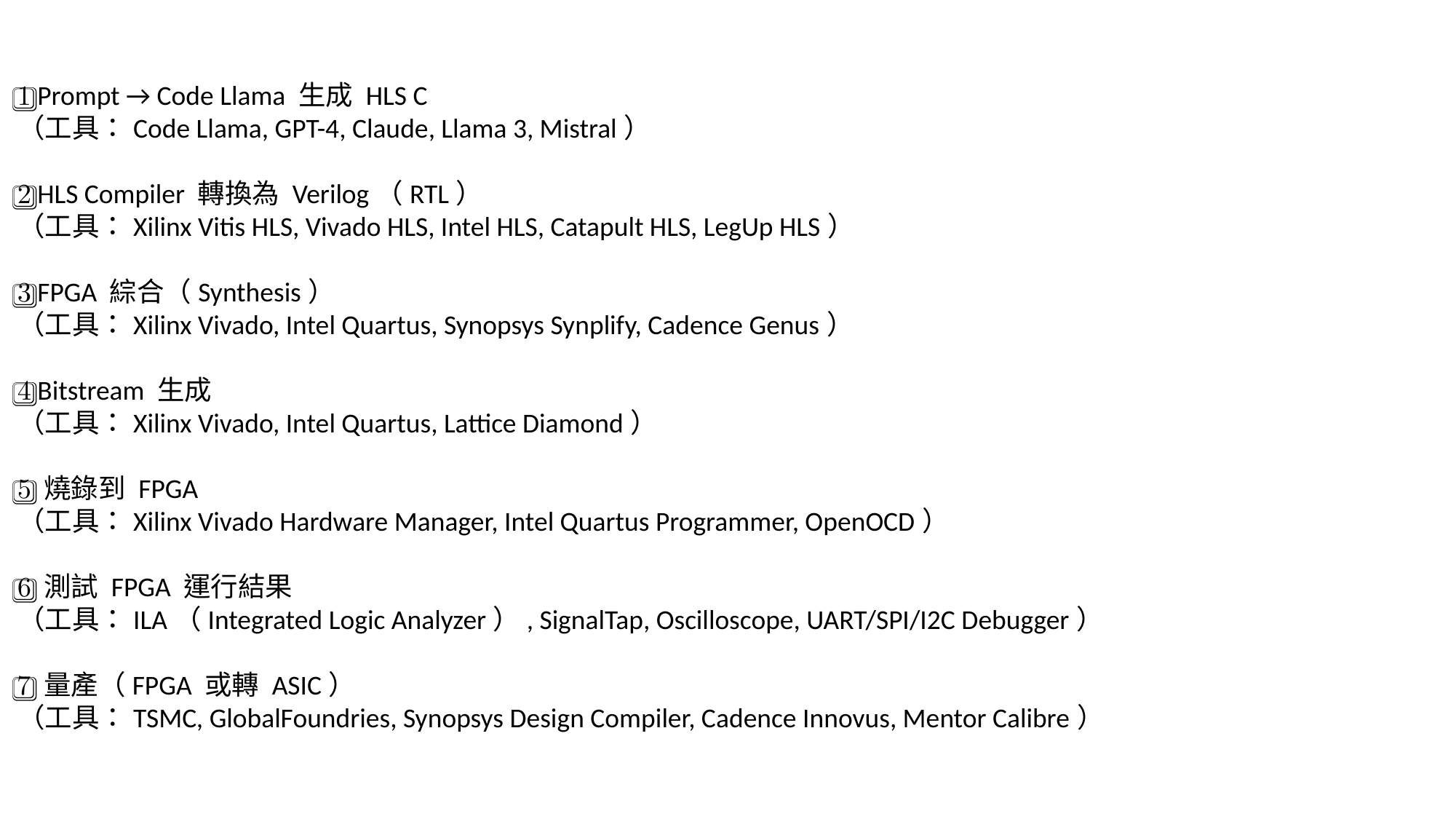

1️⃣ Prompt → Code Llama 生成 HLS C
（工具：Code Llama, GPT-4, Claude, Llama 3, Mistral）

2️⃣ HLS Compiler 轉換為 Verilog（RTL）
（工具：Xilinx Vitis HLS, Vivado HLS, Intel HLS, Catapult HLS, LegUp HLS）

3️⃣ FPGA 綜合（Synthesis）
（工具：Xilinx Vivado, Intel Quartus, Synopsys Synplify, Cadence Genus）

4️⃣ Bitstream 生成
（工具：Xilinx Vivado, Intel Quartus, Lattice Diamond）

5️⃣ 燒錄到 FPGA
（工具：Xilinx Vivado Hardware Manager, Intel Quartus Programmer, OpenOCD）

6️⃣ 測試 FPGA 運行結果
（工具：ILA（Integrated Logic Analyzer）, SignalTap, Oscilloscope, UART/SPI/I2C Debugger）

7️⃣ 量產（FPGA 或轉 ASIC）
（工具：TSMC, GlobalFoundries, Synopsys Design Compiler, Cadence Innovus, Mentor Calibre）